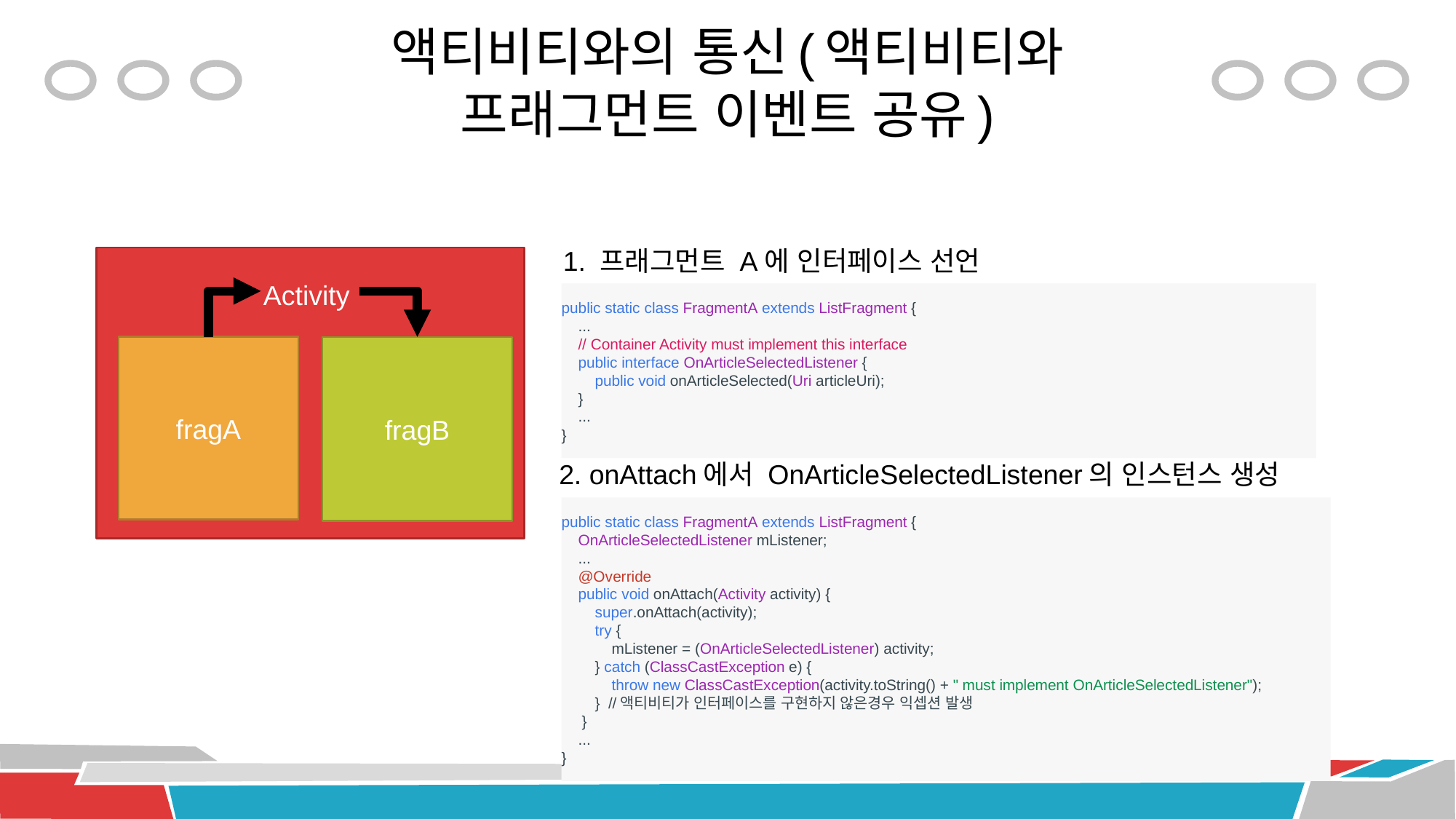

# 액티비티와의 통신(액티비티와 프래그먼트 이벤트 공유)
1. 프래그먼트 A에 인터페이스 선언
Dfdf

Activity

public static class FragmentA extends ListFragment {
    ...
    // Container Activity must implement this interface
    public interface OnArticleSelectedListener {
        public void onArticleSelected(Uri articleUri);
    }
    ...
}
fragA
fragB
2. onAttach에서 OnArticleSelectedListener의 인스턴스 생성
public static class FragmentA extends ListFragment {
    OnArticleSelectedListener mListener;
    ...
    @Override
    public void onAttach(Activity activity) {
        super.onAttach(activity);
        try {
            mListener = (OnArticleSelectedListener) activity;
        } catch (ClassCastException e) {
            throw new ClassCastException(activity.toString() + " must implement OnArticleSelectedListener");
        }  //액티비티가 인터페이스를 구현하지 않은경우 익셉션 발생
    }
    ...
}